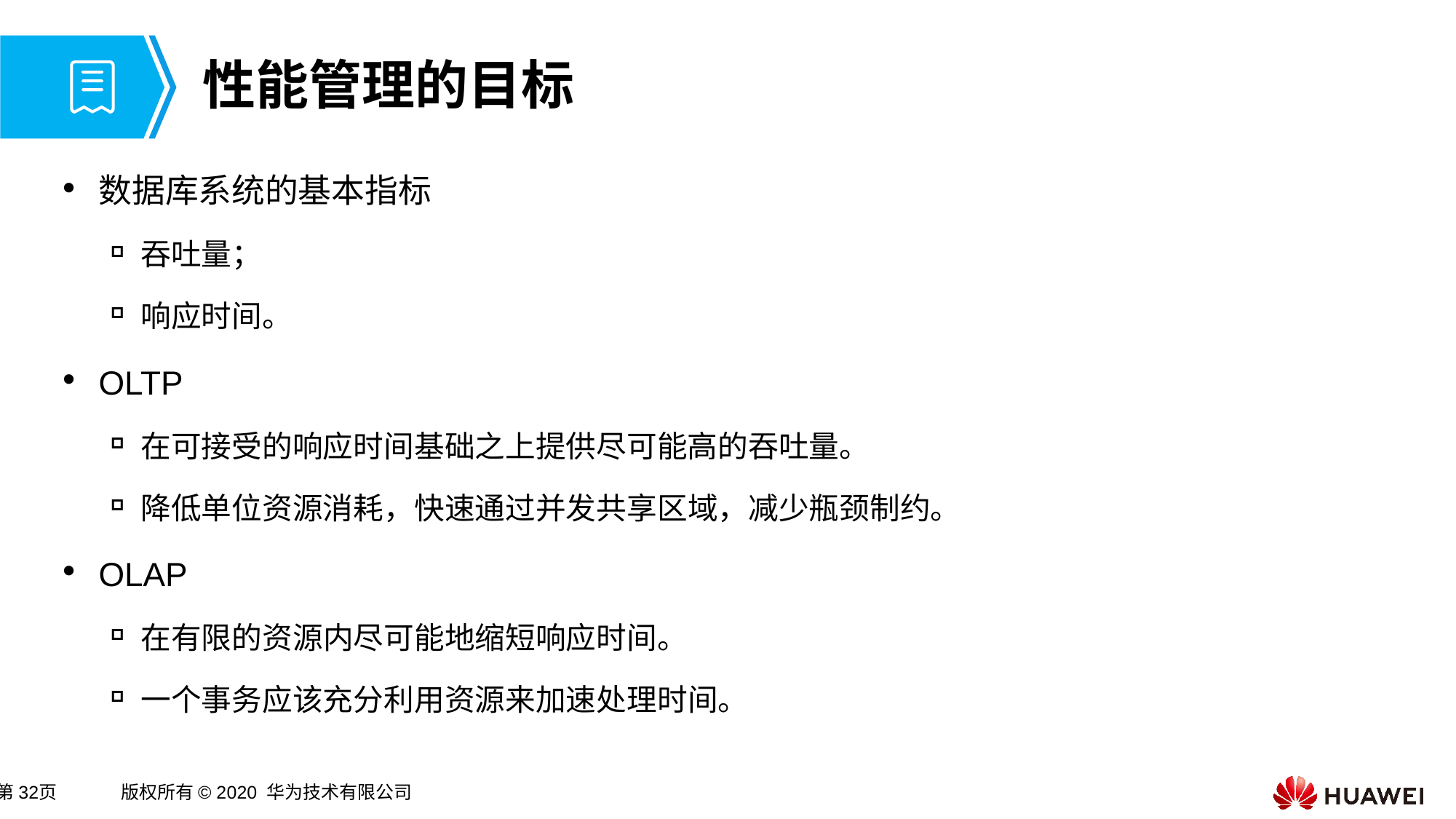

# 性能管理的目标
数据库系统的基本指标
吞吐量；
响应时间。
OLTP
在可接受的响应时间基础之上提供尽可能高的吞吐量。
降低单位资源消耗，快速通过并发共享区域，减少瓶颈制约。
OLAP
在有限的资源内尽可能地缩短响应时间。
一个事务应该充分利用资源来加速处理时间。